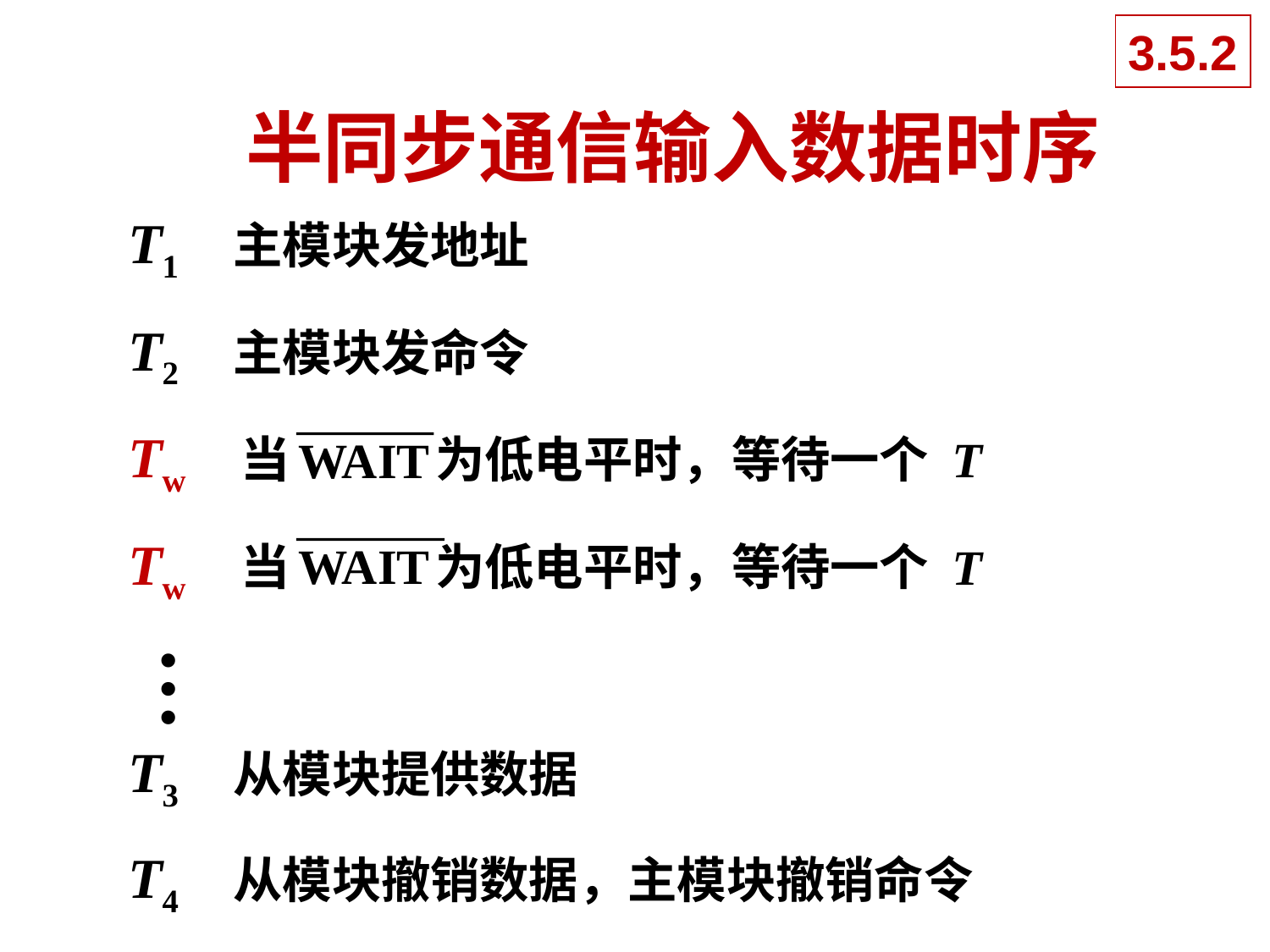

3.5.2
半同步通信输入数据时序
T1     主模块发地址
T2     主模块发命令
Tw     当             为低电平时，等待一个 T
WAIT

Tw     当             为低电平时，等待一个 T
WAIT

…
T3     从模块提供数据

T4     从模块撤销数据，主模块撤销命令